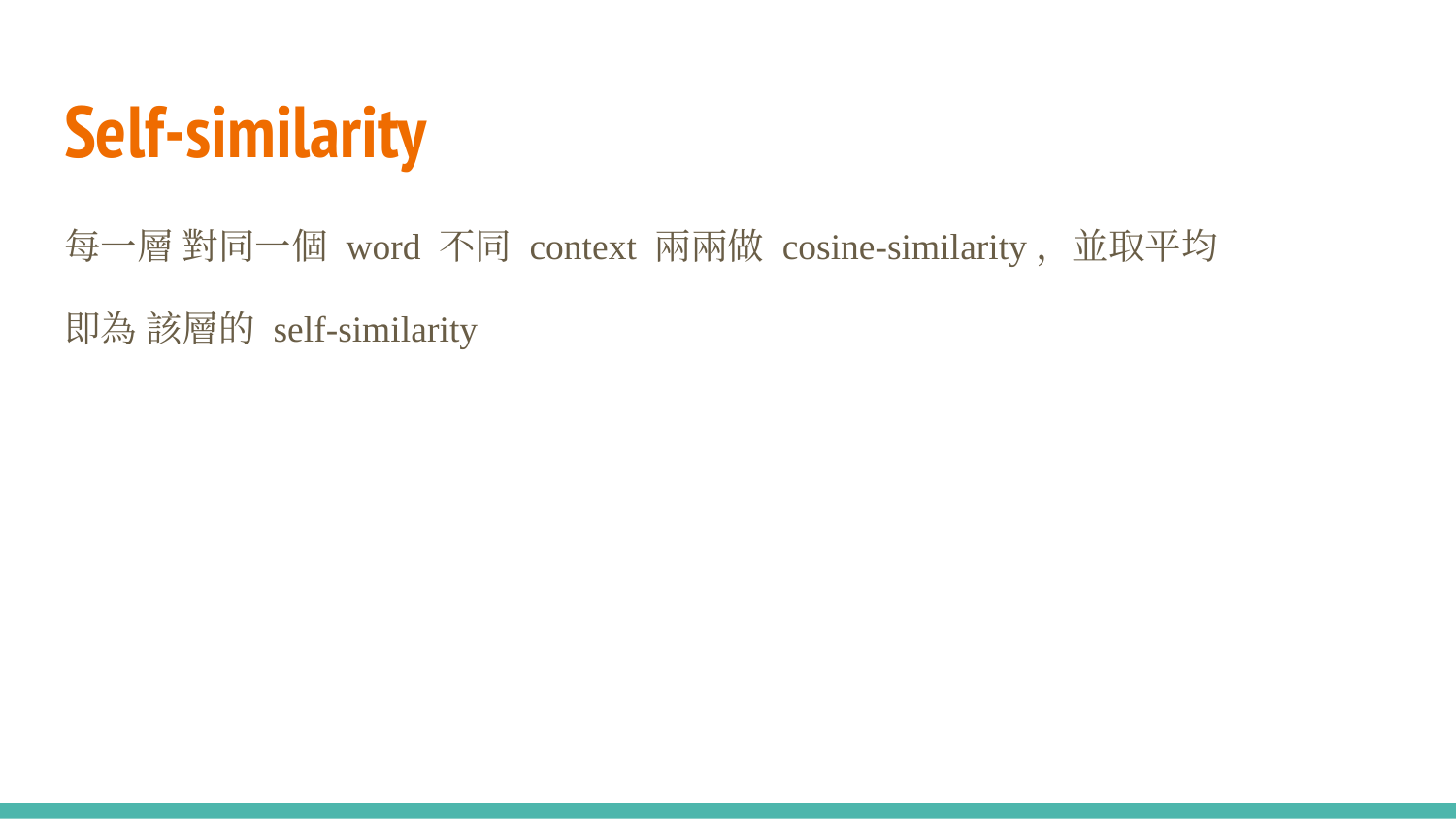

# Self-similarity
每一層 對同一個 word 不同 context 兩兩做 cosine-similarity，並取平均
即為 該層的 self-similarity